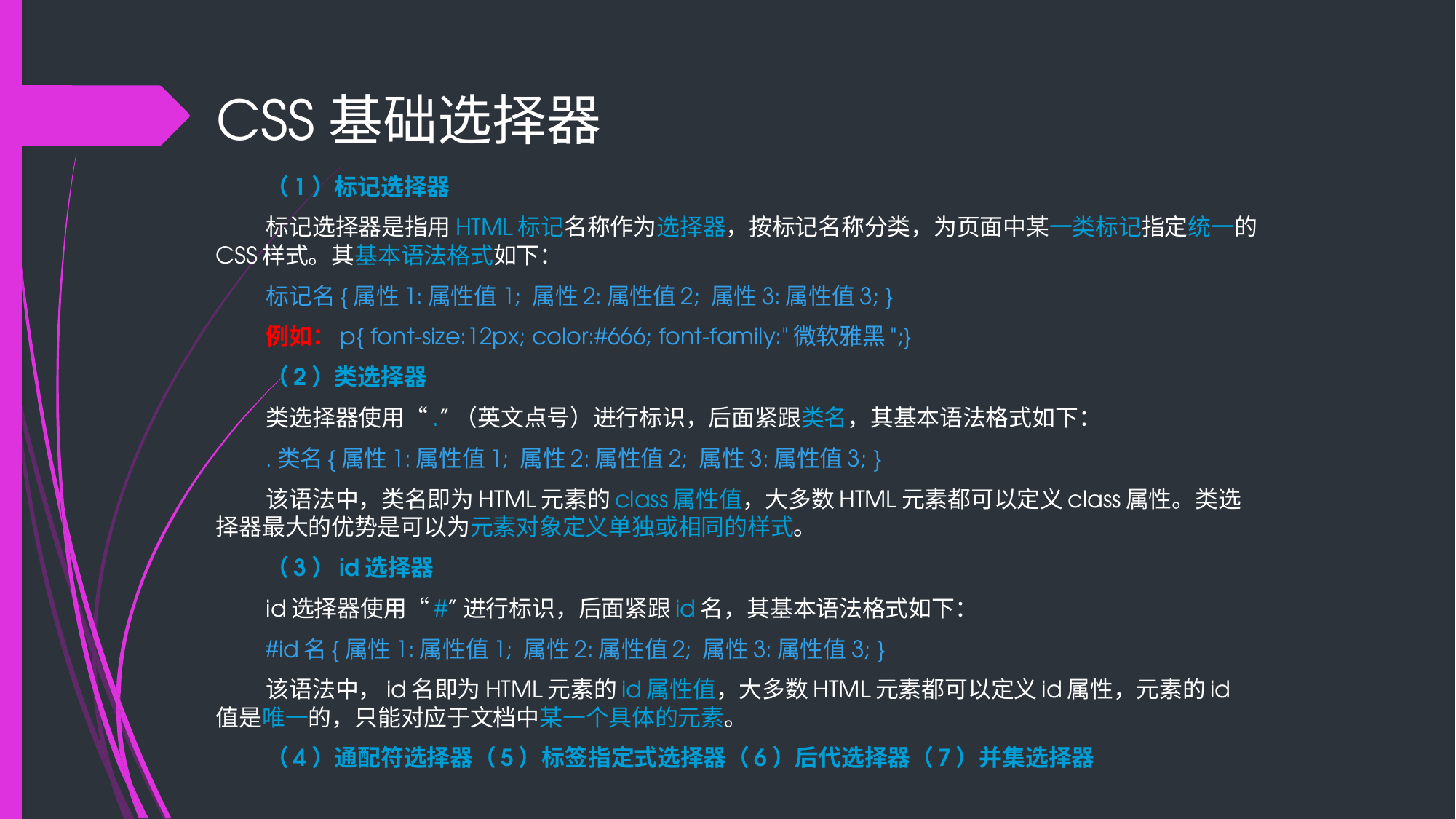

# CSS基础选择器
（1）标记选择器
标记选择器是指用HTML标记名称作为选择器，按标记名称分类，为页面中某一类标记指定统一的CSS样式。其基本语法格式如下：
标记名{属性1:属性值1; 属性2:属性值2; 属性3:属性值3; }
例如：p{ font-size:12px; color:#666; font-family:"微软雅黑";}
（2）类选择器
类选择器使用“.”（英文点号）进行标识，后面紧跟类名，其基本语法格式如下：
.类名{属性1:属性值1; 属性2:属性值2; 属性3:属性值3; }
该语法中，类名即为HTML元素的class属性值，大多数HTML元素都可以定义class属性。类选择器最大的优势是可以为元素对象定义单独或相同的样式。
（3）id选择器
id选择器使用“#”进行标识，后面紧跟id名，其基本语法格式如下：
#id名{属性1:属性值1; 属性2:属性值2; 属性3:属性值3; }
该语法中，id名即为HTML元素的id属性值，大多数HTML元素都可以定义id属性，元素的id值是唯一的，只能对应于文档中某一个具体的元素。
（4）通配符选择器（5）标签指定式选择器（6）后代选择器（7）并集选择器